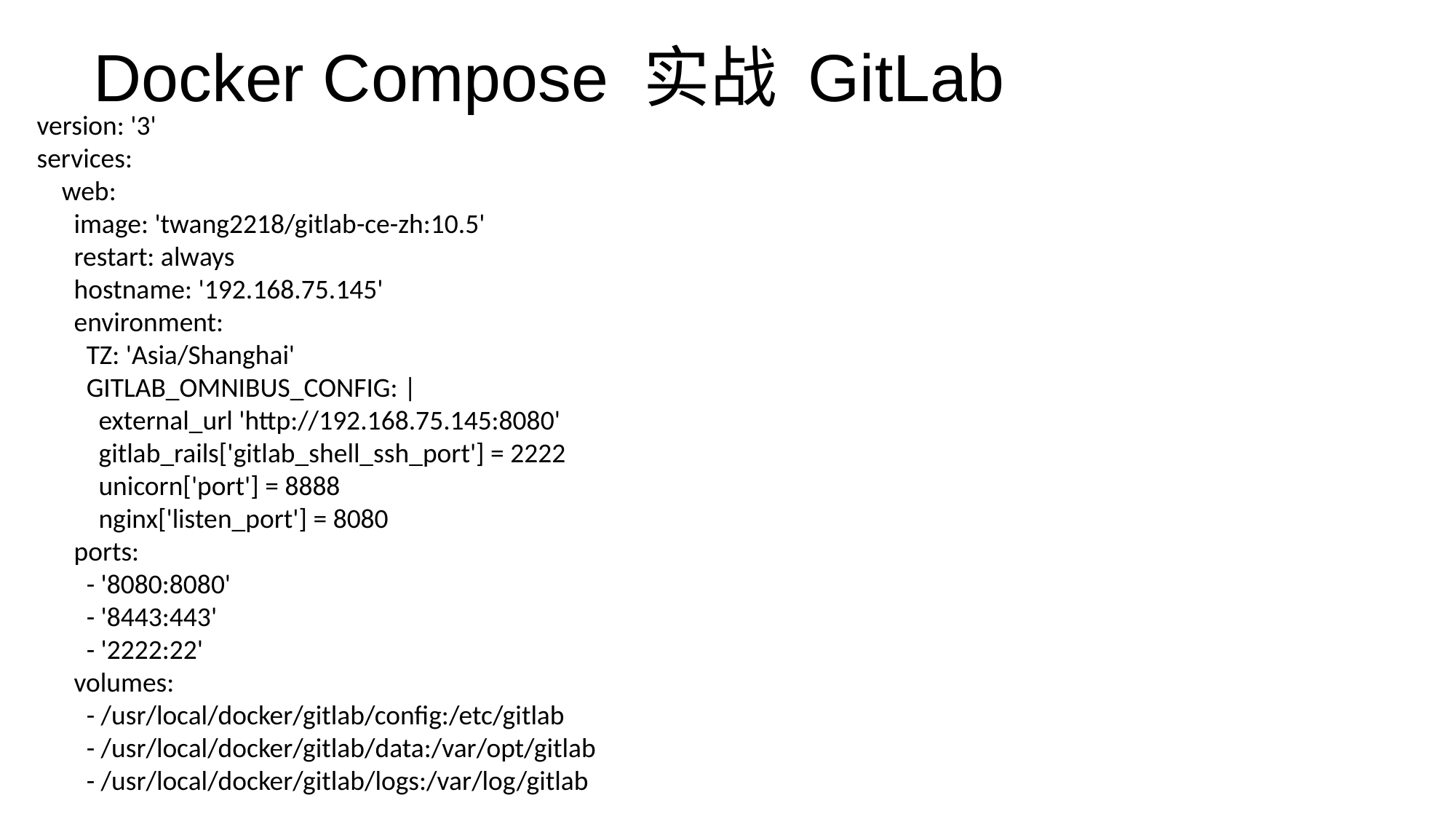

# Docker Compose 实战 GitLab
version: '3'
services:
    web:
      image: 'twang2218/gitlab-ce-zh:10.5'
      restart: always
      hostname: '192.168.75.145'
      environment:
        TZ: 'Asia/Shanghai'
        GITLAB_OMNIBUS_CONFIG: |
          external_url 'http://192.168.75.145:8080'
          gitlab_rails['gitlab_shell_ssh_port'] = 2222
          unicorn['port'] = 8888
          nginx['listen_port'] = 8080
      ports:
        - '8080:8080'
        - '8443:443'
        - '2222:22'
      volumes:
        - /usr/local/docker/gitlab/config:/etc/gitlab
        - /usr/local/docker/gitlab/data:/var/opt/gitlab
        - /usr/local/docker/gitlab/logs:/var/log/gitlab